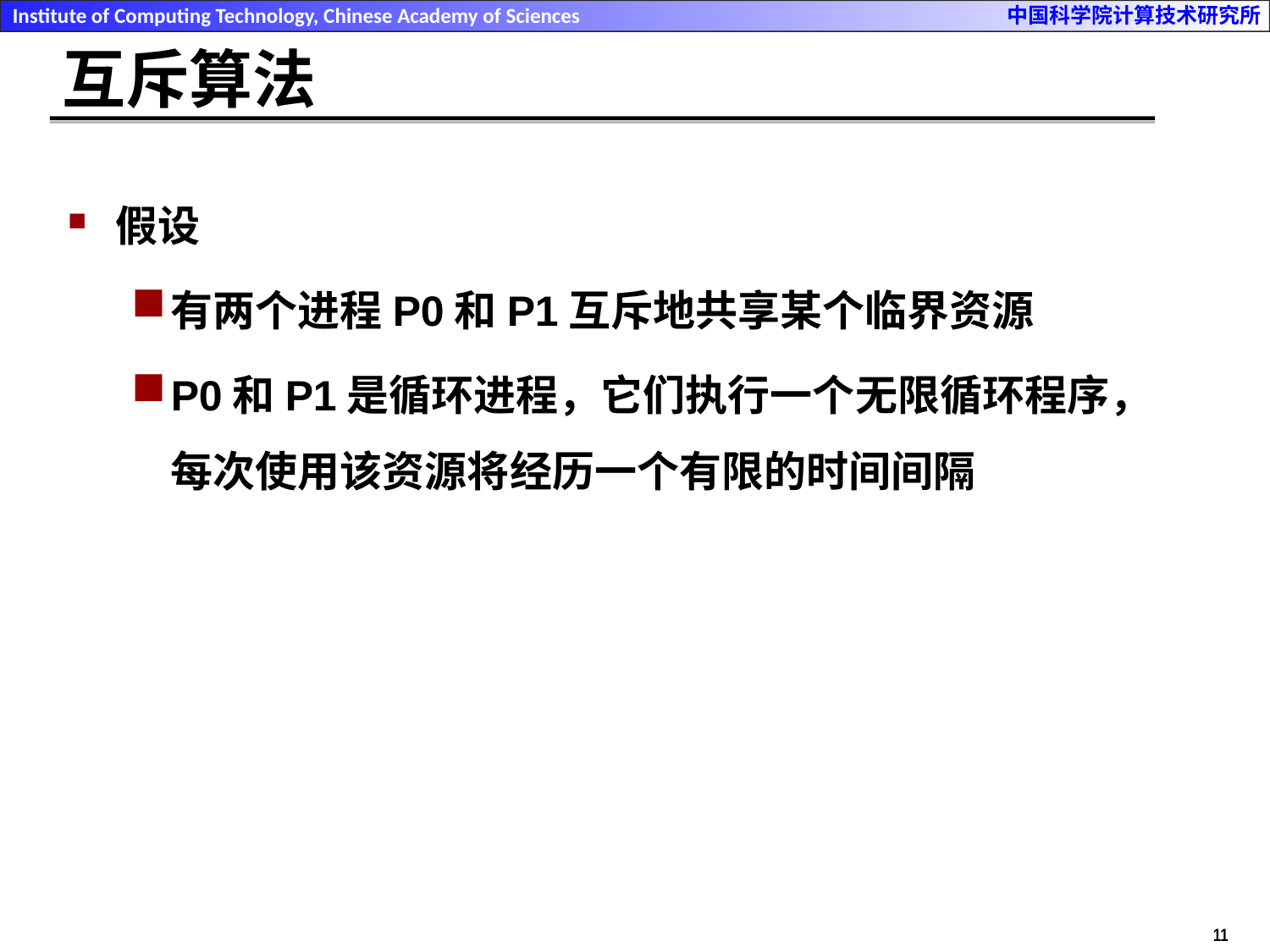

# 互斥算法
假设
有两个进程P0和P1互斥地共享某个临界资源
P0和P1是循环进程，它们执行一个无限循环程序，每次使用该资源将经历一个有限的时间间隔